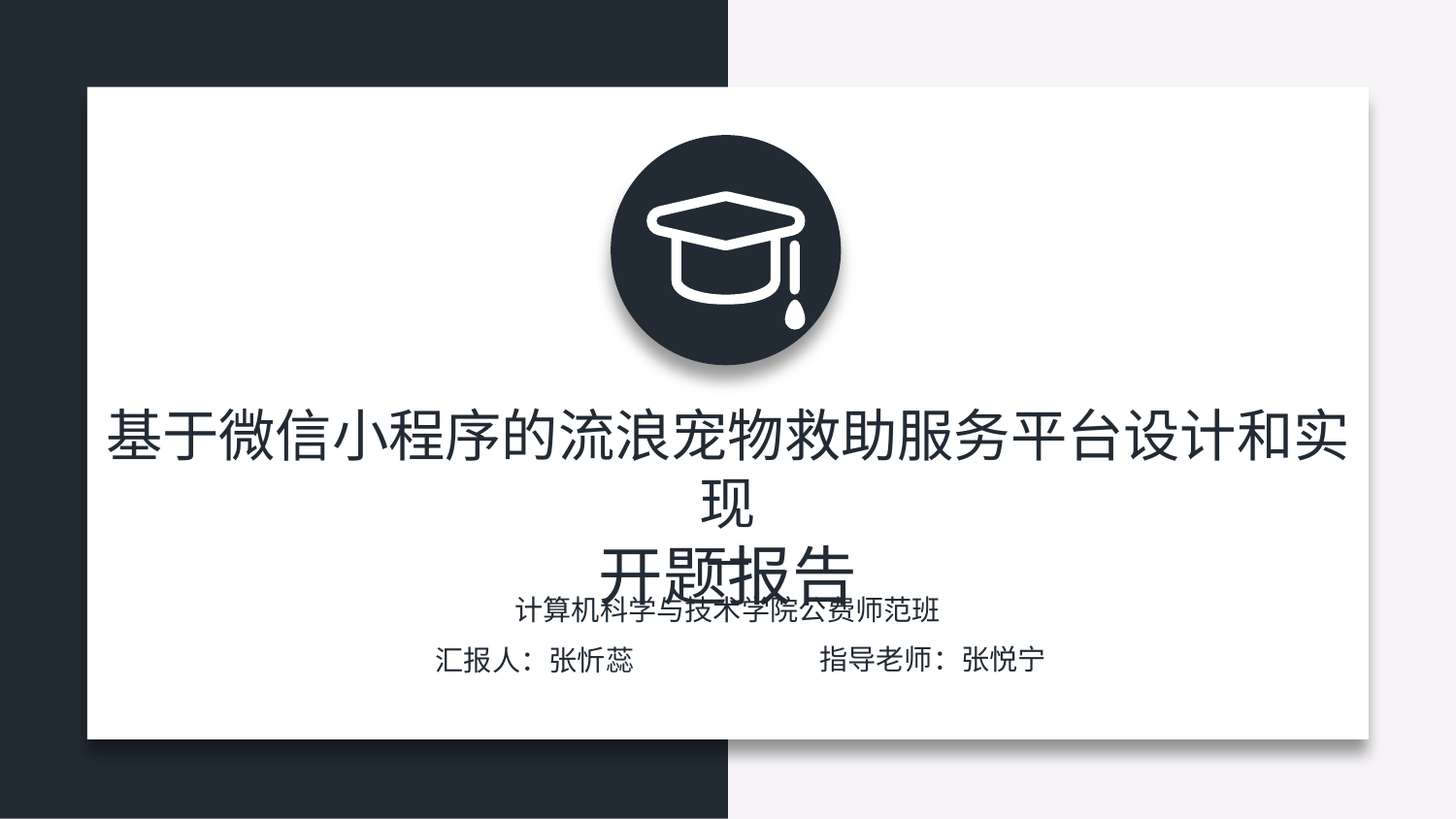

基于微信小程序的流浪宠物救助服务平台设计和实现
开题报告
计算机科学与技术学院公费师范班
指导老师：张悦宁
     汇报人：张忻蕊